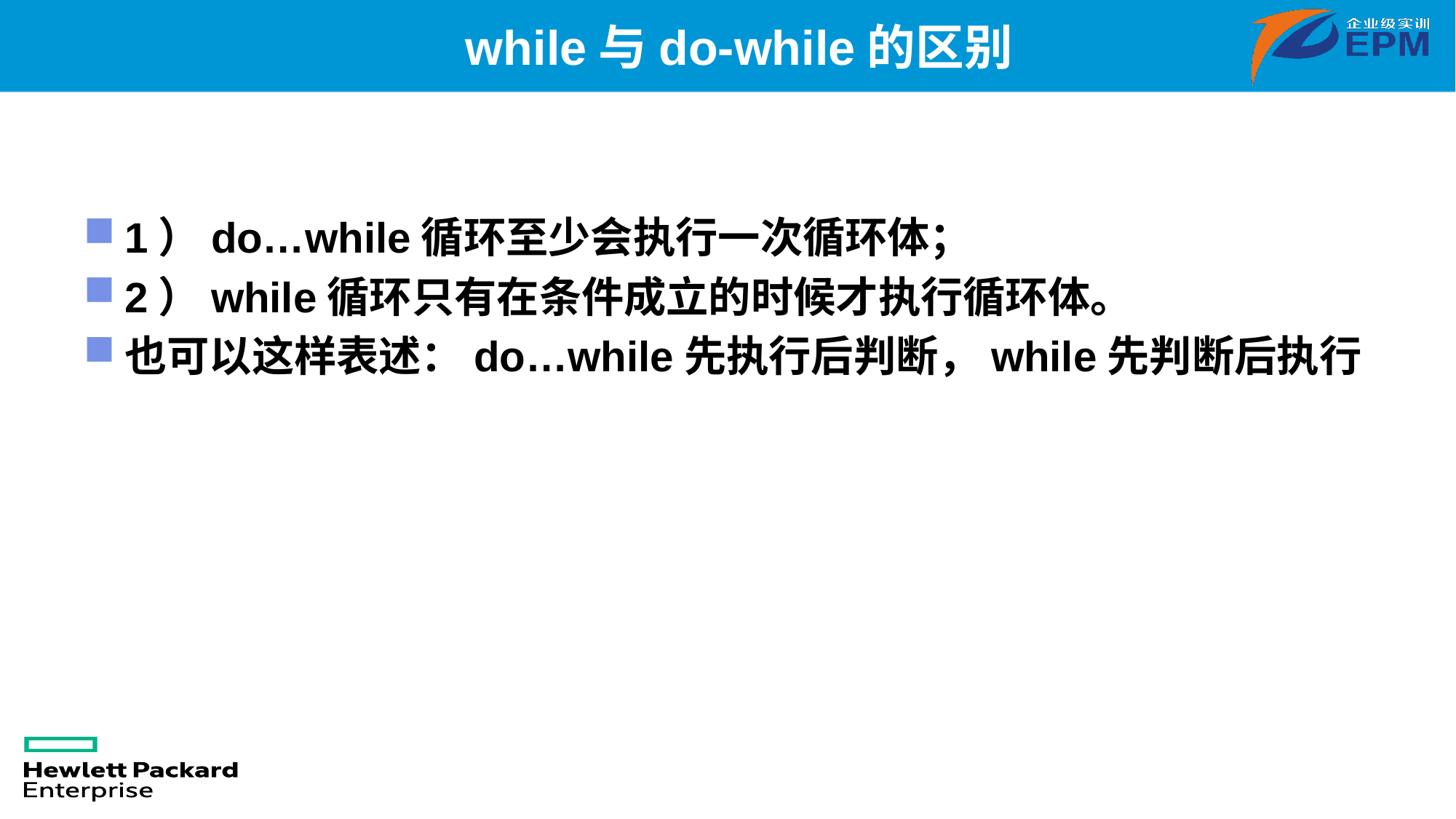

# while与do-while的区别

1）do…while循环至少会执行一次循环体；
2）while循环只有在条件成立的时候才执行循环体。
也可以这样表述：do…while先执行后判断，while先判断后执行